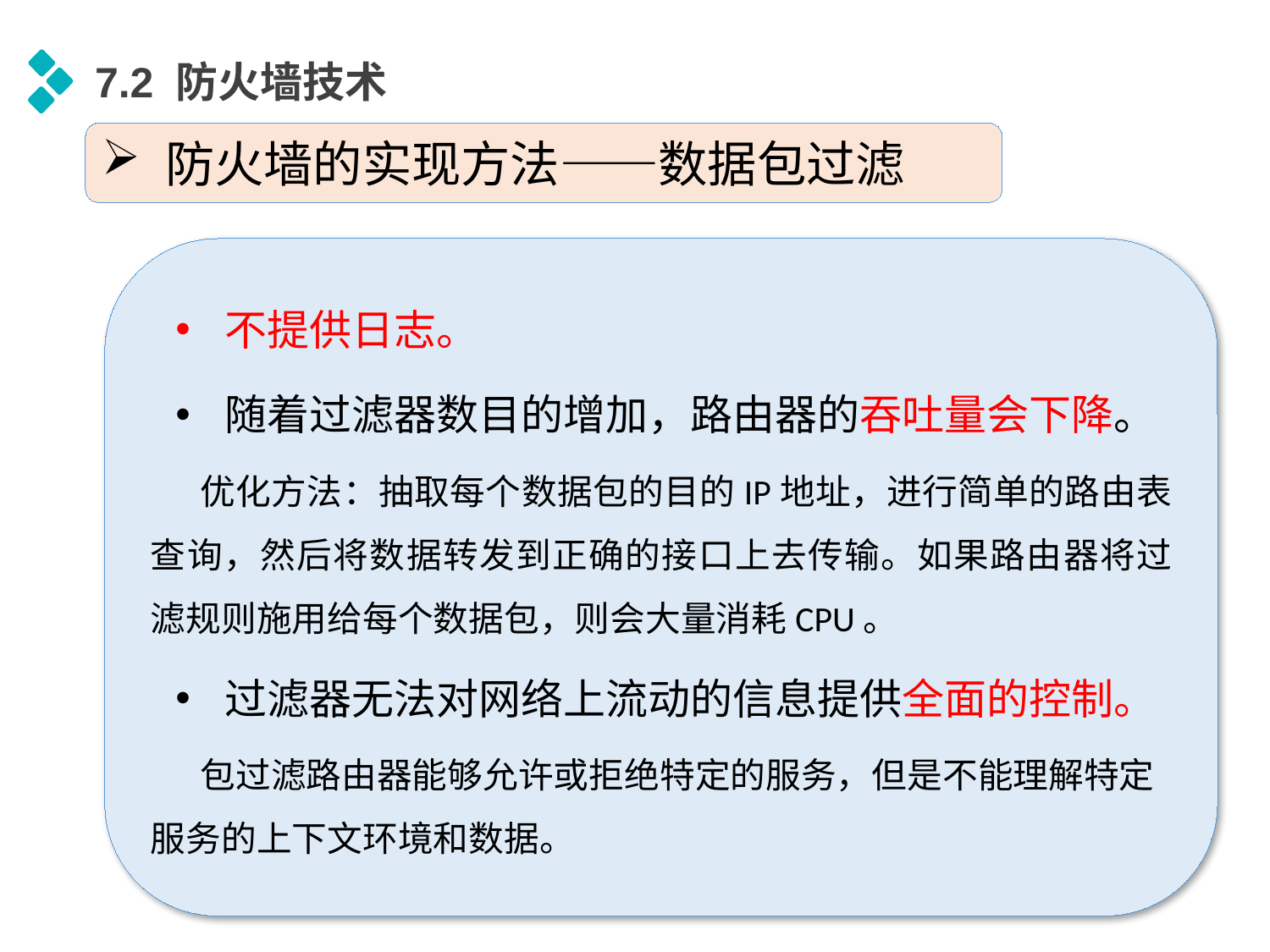

7.2 防火墙技术

防火墙的实现方法——数据包过滤
不提供日志。
随着过滤器数目的增加，路由器的吞吐量会下降。
优化方法：抽取每个数据包的目的IP地址，进行简单的路由表查询，然后将数据转发到正确的接口上去传输。如果路由器将过滤规则施用给每个数据包，则会大量消耗CPU。
过滤器无法对网络上流动的信息提供全面的控制。
包过滤路由器能够允许或拒绝特定的服务，但是不能理解特定服务的上下文环境和数据。